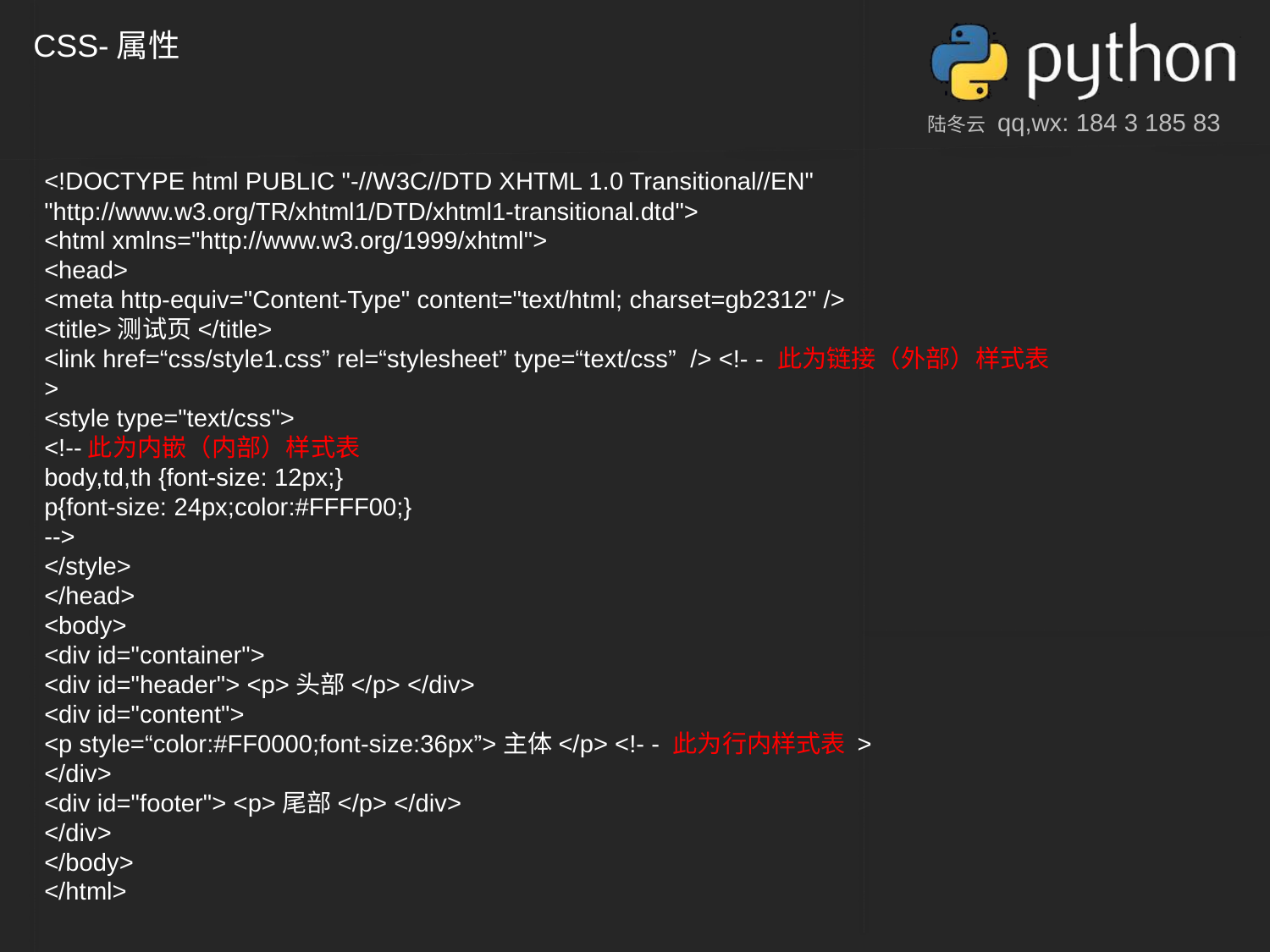

CSS-属性
<!DOCTYPE html PUBLIC "-//W3C//DTD XHTML 1.0 Transitional//EN"
"http://www.w3.org/TR/xhtml1/DTD/xhtml1-transitional.dtd">
<html xmlns="http://www.w3.org/1999/xhtml">
<head>
<meta http-equiv="Content-Type" content="text/html; charset=gb2312" />
<title>测试页</title>
<link href=“css/style1.css” rel=“stylesheet” type=“text/css”  /> <!- - 此为链接（外部）样式表 >
<style type="text/css">
<!--此为内嵌（内部）样式表
body,td,th {font-size: 12px;}
p{font-size: 24px;color:#FFFF00;}
-->
</style>
</head>
<body>
<div id="container">
<div id="header"> <p>头部</p> </div>
<div id="content">
<p style=“color:#FF0000;font-size:36px”>主体</p> <!- - 此为行内样式表 >
</div>
<div id="footer"> <p>尾部</p> </div>
</div>
</body>
</html>